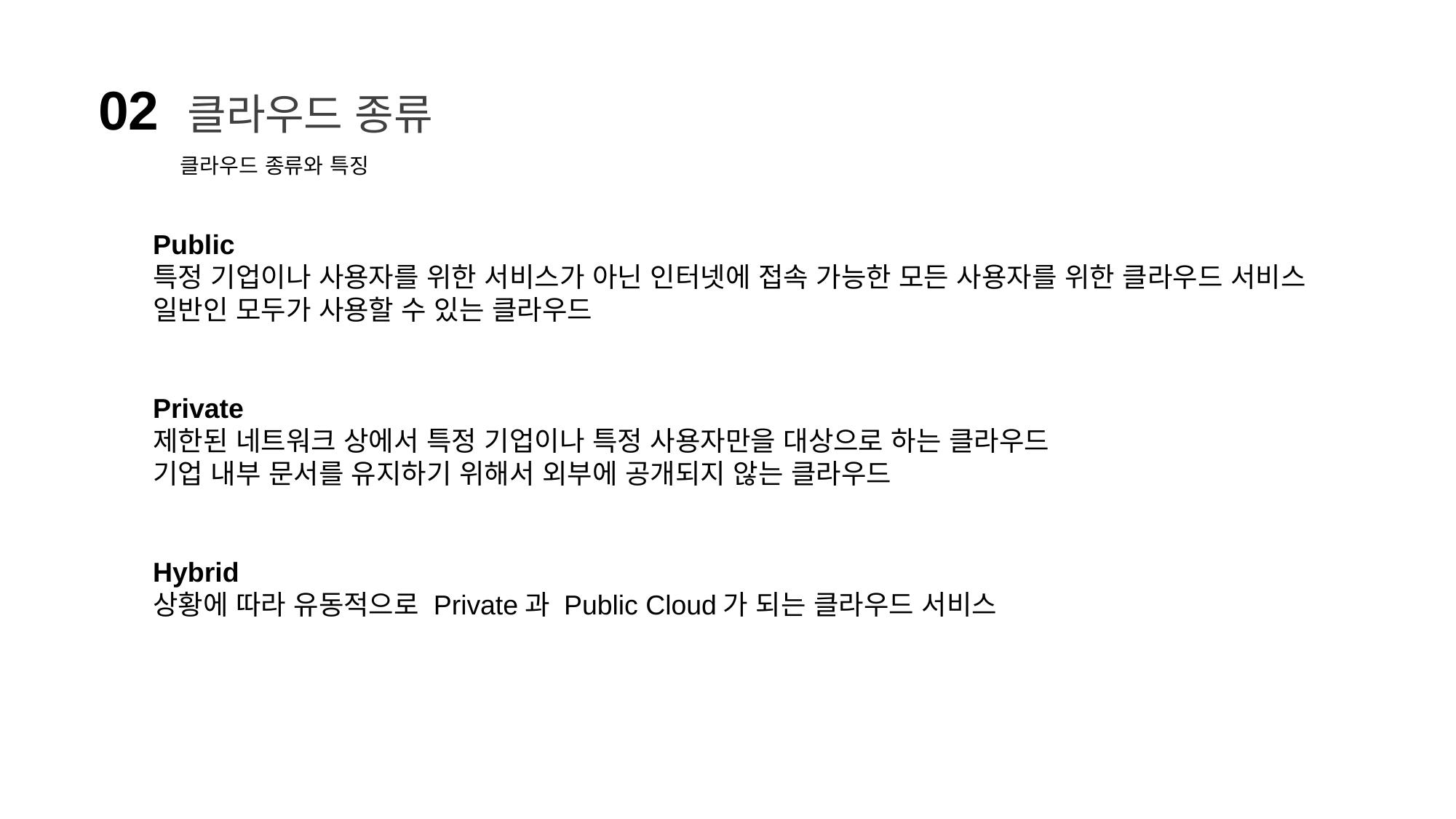

02 클라우드 종류
클라우드 종류와 특징
Public
특정 기업이나 사용자를 위한 서비스가 아닌 인터넷에 접속 가능한 모든 사용자를 위한 클라우드 서비스
일반인 모두가 사용할 수 있는 클라우드

Private
제한된 네트워크 상에서 특정 기업이나 특정 사용자만을 대상으로 하는 클라우드
기업 내부 문서를 유지하기 위해서 외부에 공개되지 않는 클라우드

Hybrid
상황에 따라 유동적으로 Private과 Public Cloud가 되는 클라우드 서비스